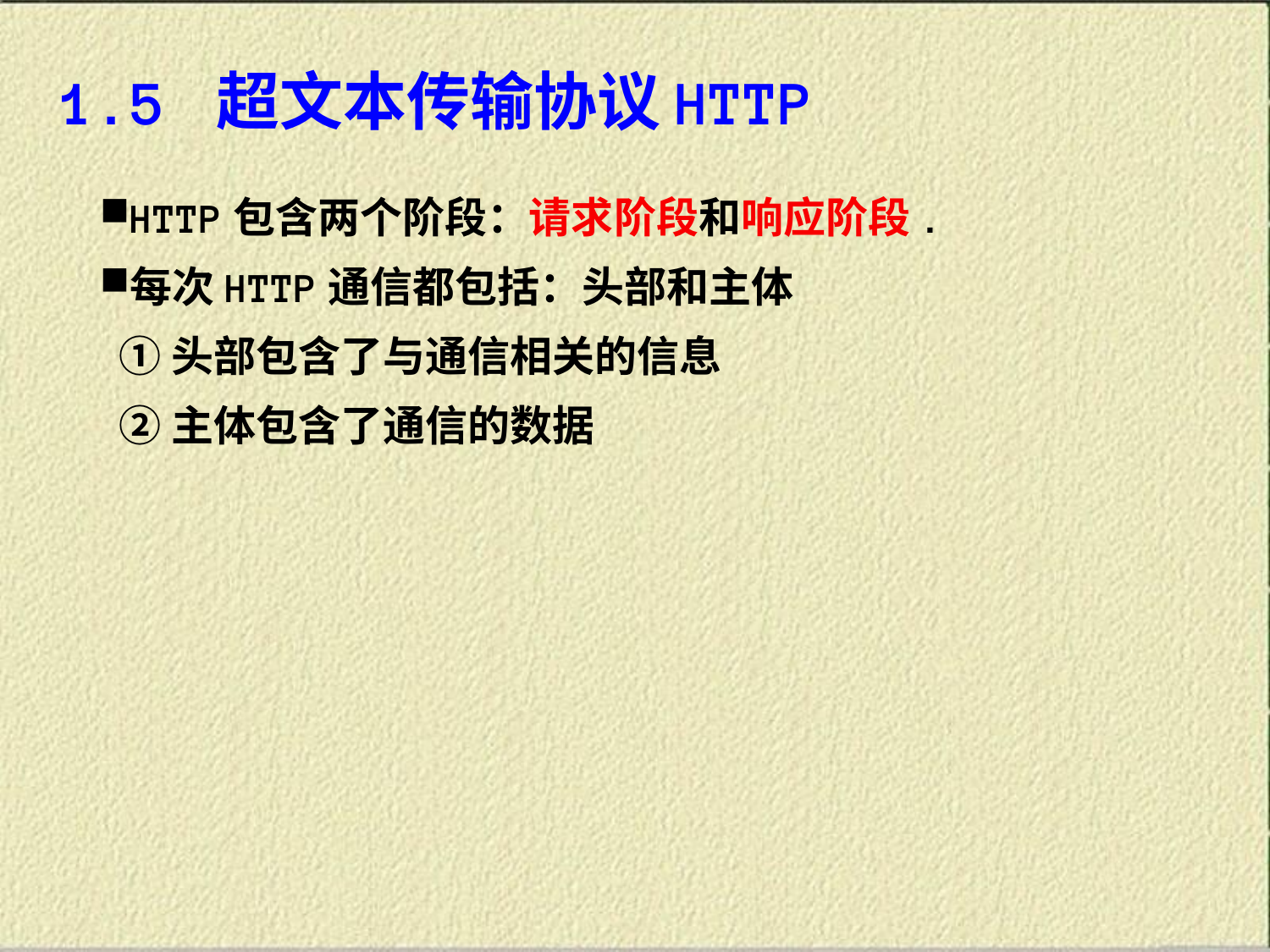

1.5 超文本传输协议HTTP
HTTP包含两个阶段：请求阶段和响应阶段.
每次HTTP通信都包括：头部和主体
  ①头部包含了与通信相关的信息
  ②主体包含了通信的数据